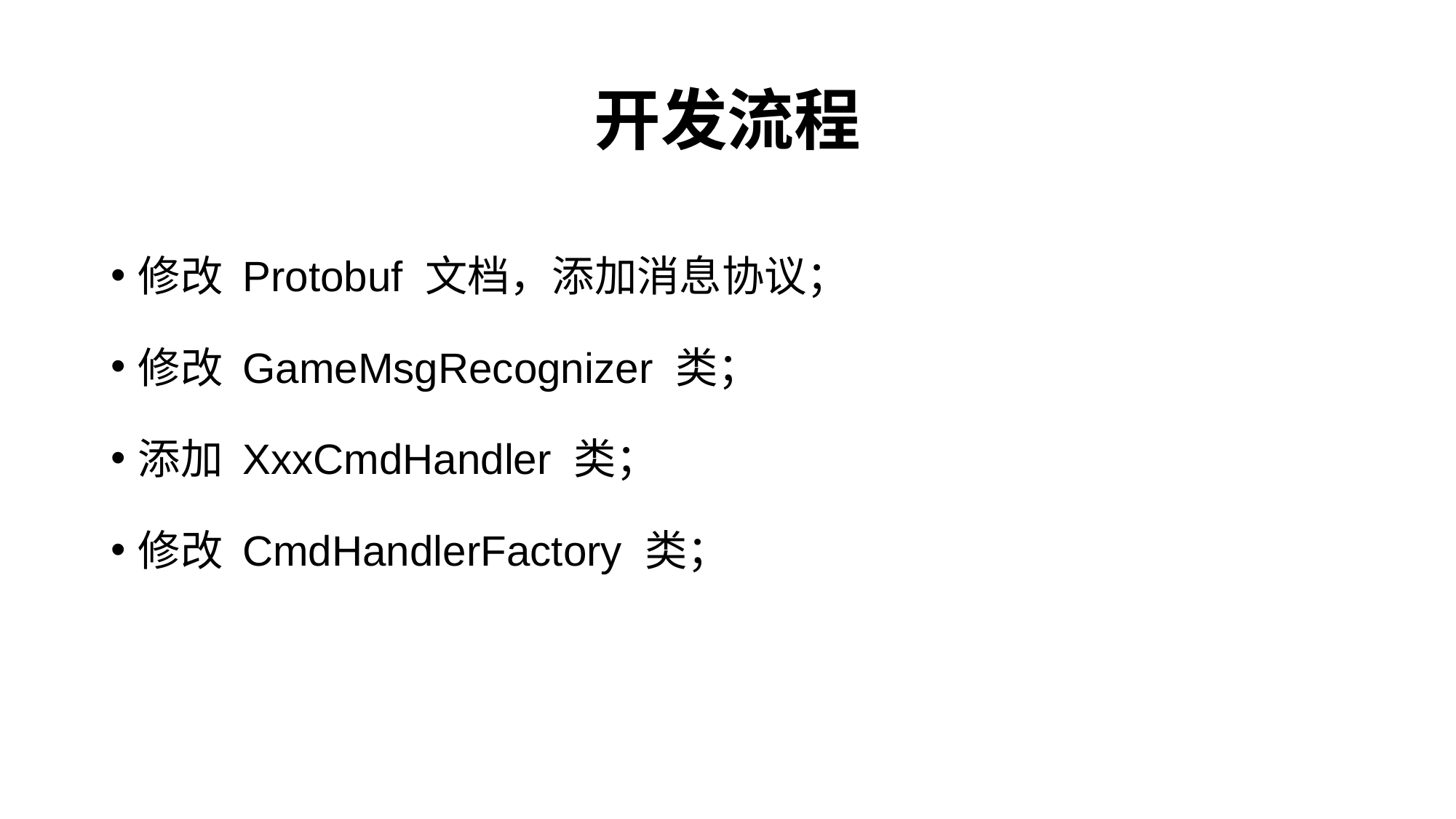

# 开发流程
修改 Protobuf 文档，添加消息协议；
修改 GameMsgRecognizer 类；
添加 XxxCmdHandler 类；
修改 CmdHandlerFactory 类；